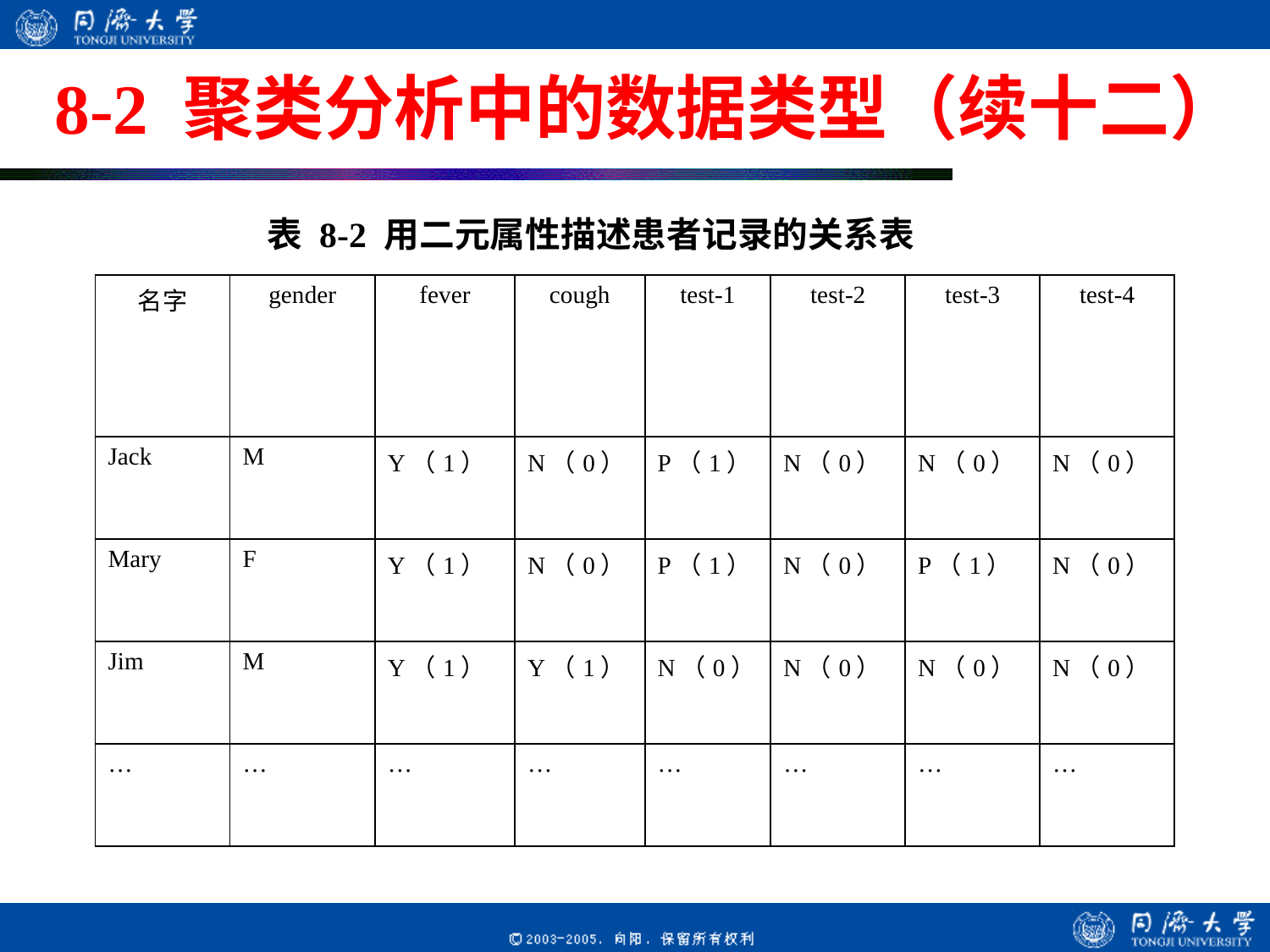

# 8-2 聚类分析中的数据类型（续十二）
表 8-2 用二元属性描述患者记录的关系表
| 名字 | gender | fever | cough | test-1 | test-2 | test-3 | test-4 |
| --- | --- | --- | --- | --- | --- | --- | --- |
| Jack | M | Y（1） | N（0） | P（1） | N（0） | N（0） | N（0） |
| Mary | F | Y（1） | N（0） | P（1） | N（0） | P（1） | N（0） |
| Jim | M | Y（1） | Y（1） | N（0） | N（0） | N（0） | N（0） |
| … | … | … | … | … | … | … | … |